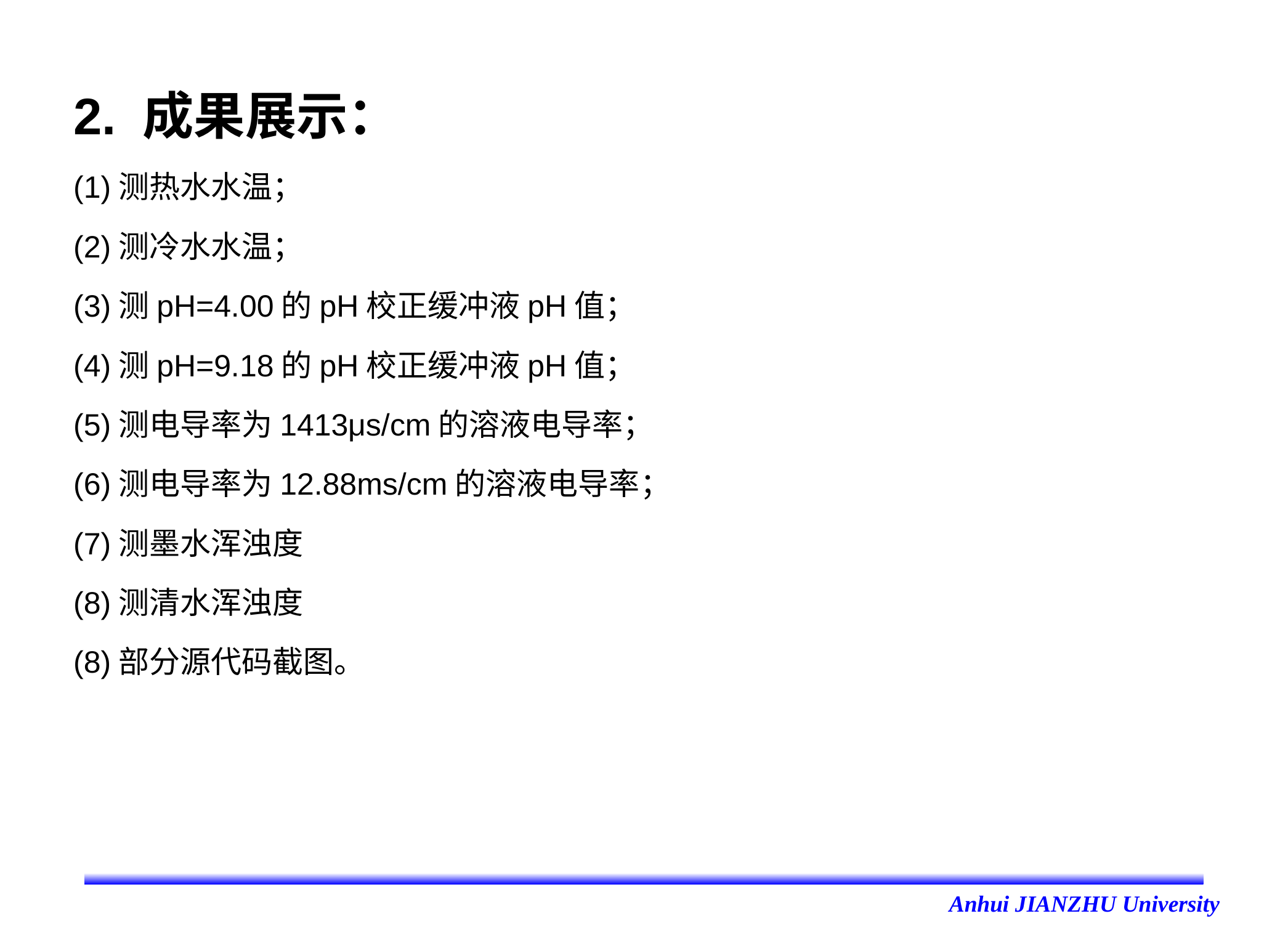

2. 成果展示：
(1)测热水水温；
(2)测冷水水温；
(3)测pH=4.00的pH校正缓冲液pH值；
(4)测pH=9.18的pH校正缓冲液pH值；
(5)测电导率为1413μs/cm的溶液电导率；
(6)测电导率为12.88ms/cm的溶液电导率；
(7)测墨水浑浊度
(8)测清水浑浊度
(8)部分源代码截图。